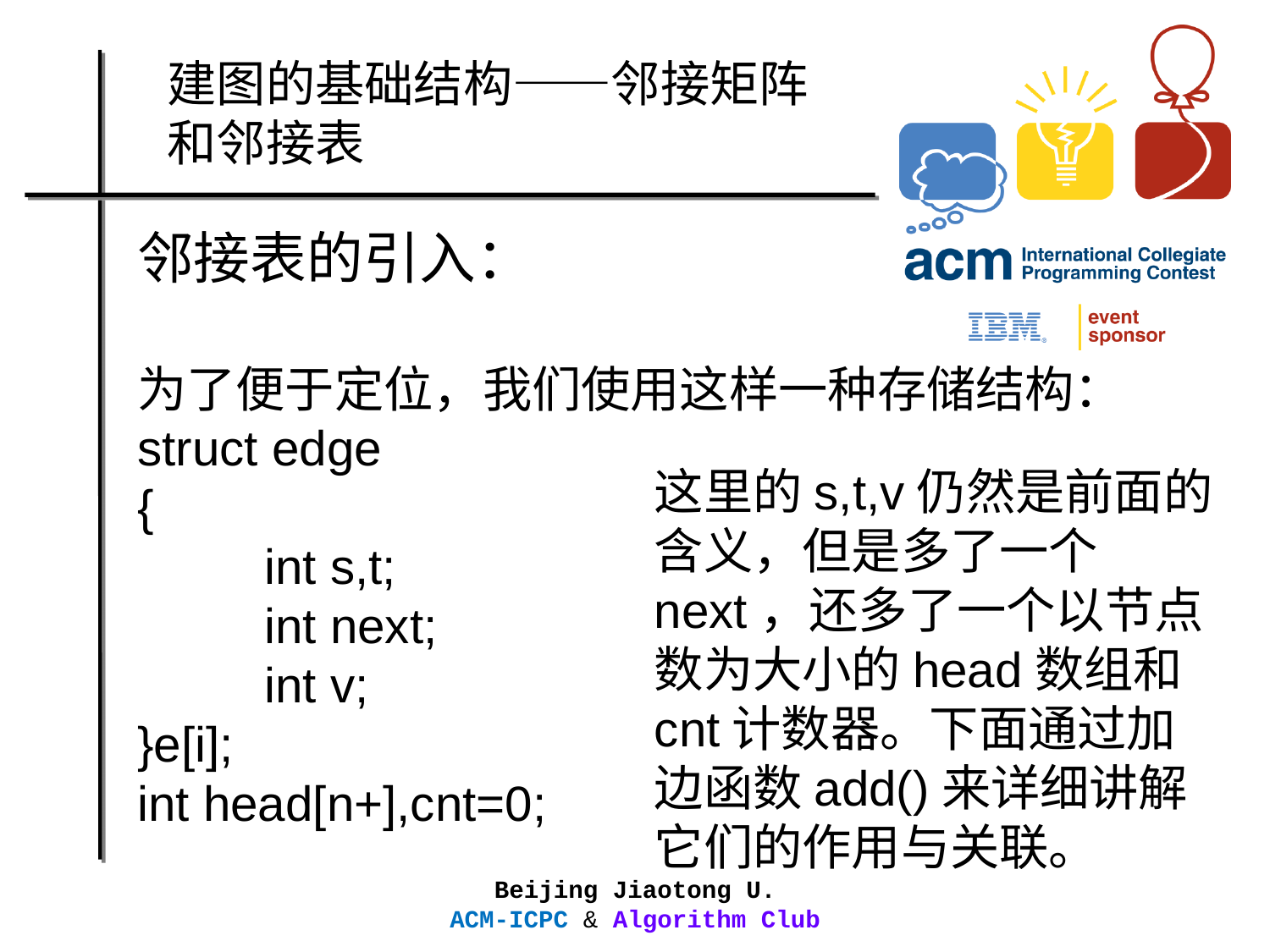

建图的基础结构——邻接矩阵和邻接表
邻接表的引入：

为了便于定位，我们使用这样一种存储结构：
struct edge
{
	int s,t;
	int next;
	int v;
}e[i];
int head[n+],cnt=0;

这里的s,t,v仍然是前面的含义，但是多了一个next，还多了一个以节点数为大小的head数组和cnt计数器。下面通过加边函数add()来详细讲解它们的作用与关联。